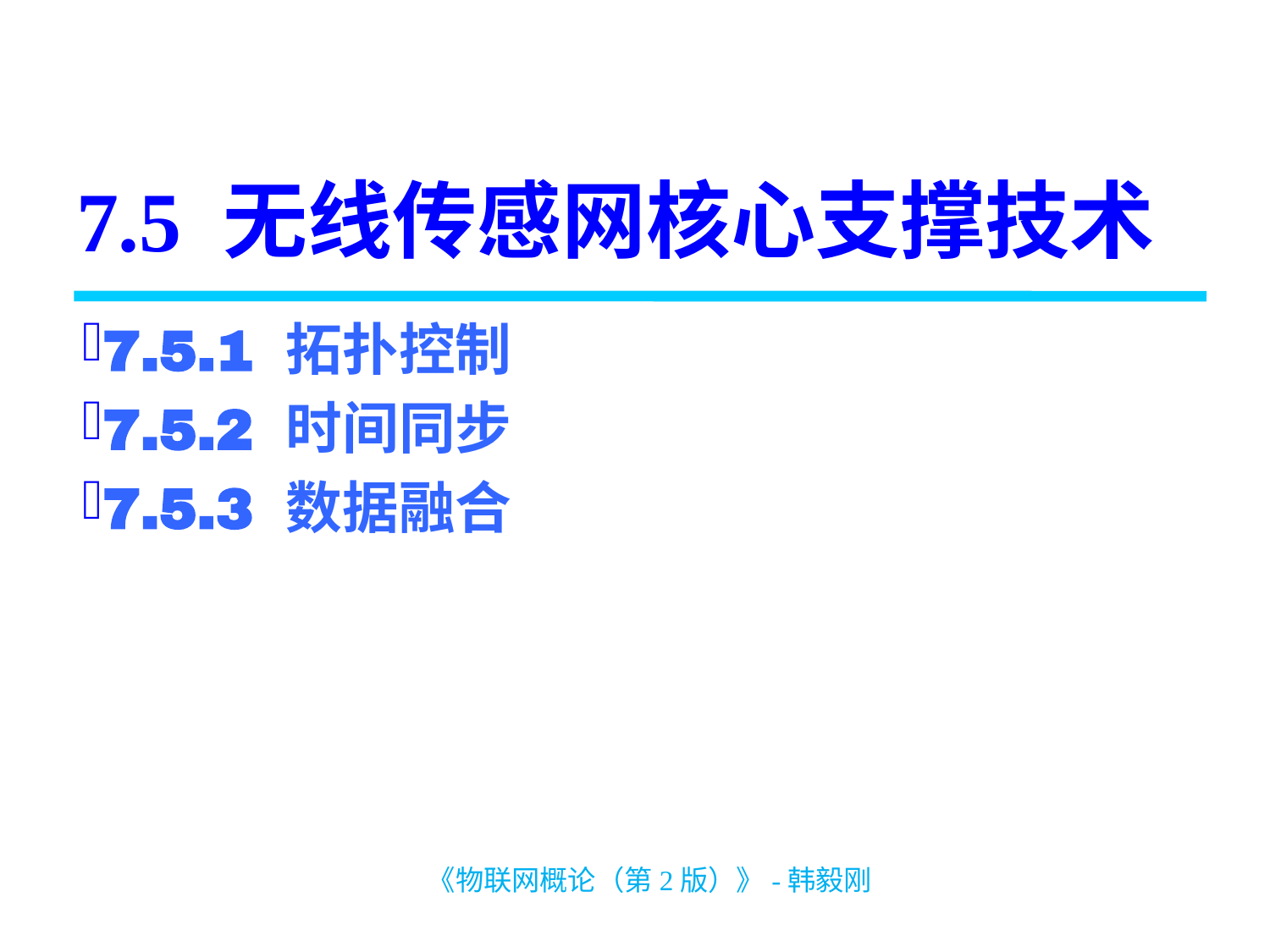

# 7.5 无线传感网核心支撑技术
7.5.1 拓扑控制
7.5.2 时间同步
7.5.3 数据融合